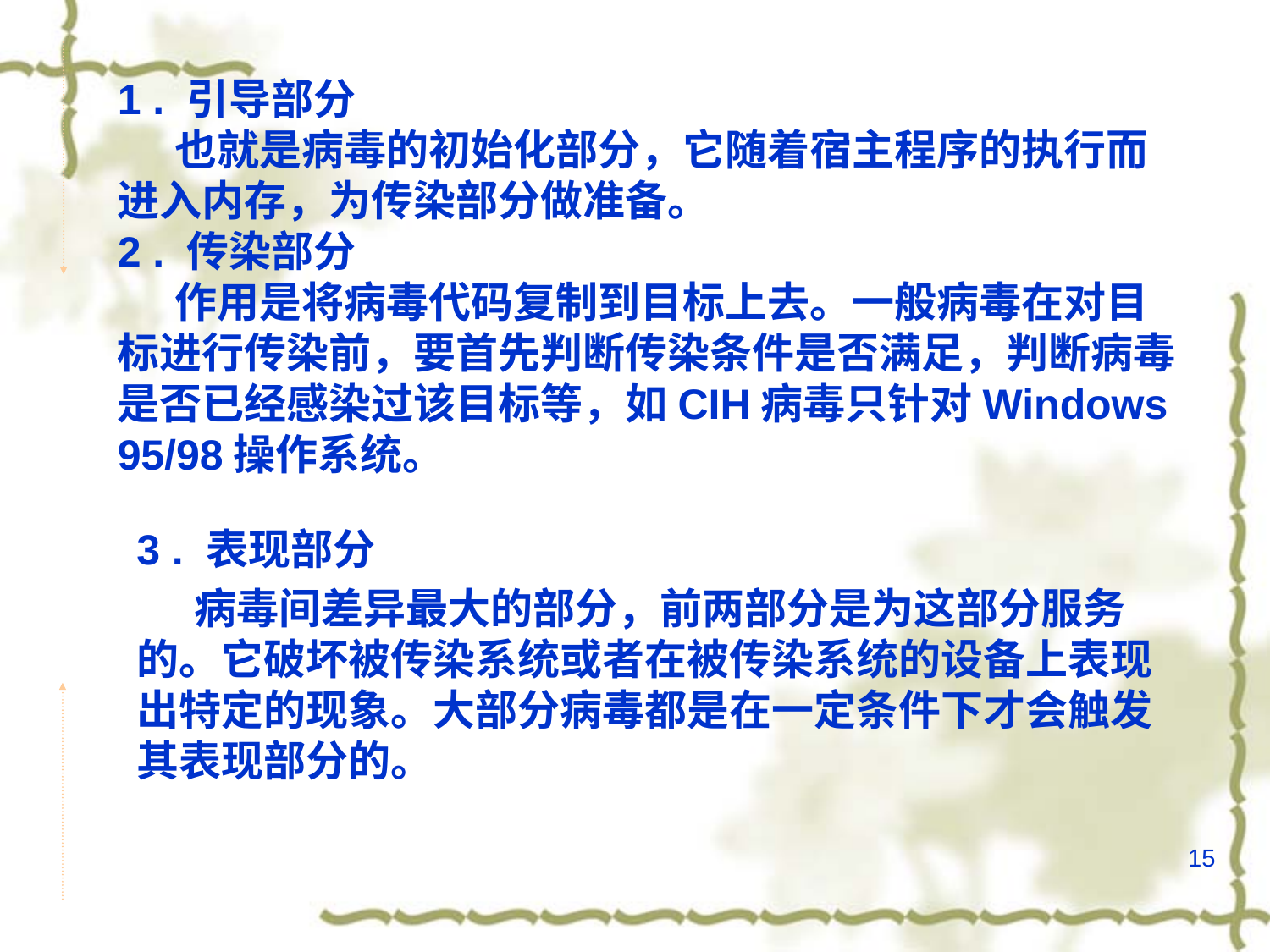

1 . 引导部分
     也就是病毒的初始化部分，它随着宿主程序的执行而进入内存，为传染部分做准备。
2 . 传染部分
     作用是将病毒代码复制到目标上去。一般病毒在对目标进行传染前，要首先判断传染条件是否满足，判断病毒是否已经感染过该目标等，如CIH病毒只针对Windows 95/98操作系统。
3 . 表现部分
     病毒间差异最大的部分，前两部分是为这部分服务的。它破坏被传染系统或者在被传染系统的设备上表现出特定的现象。大部分病毒都是在一定条件下才会触发其表现部分的。

15